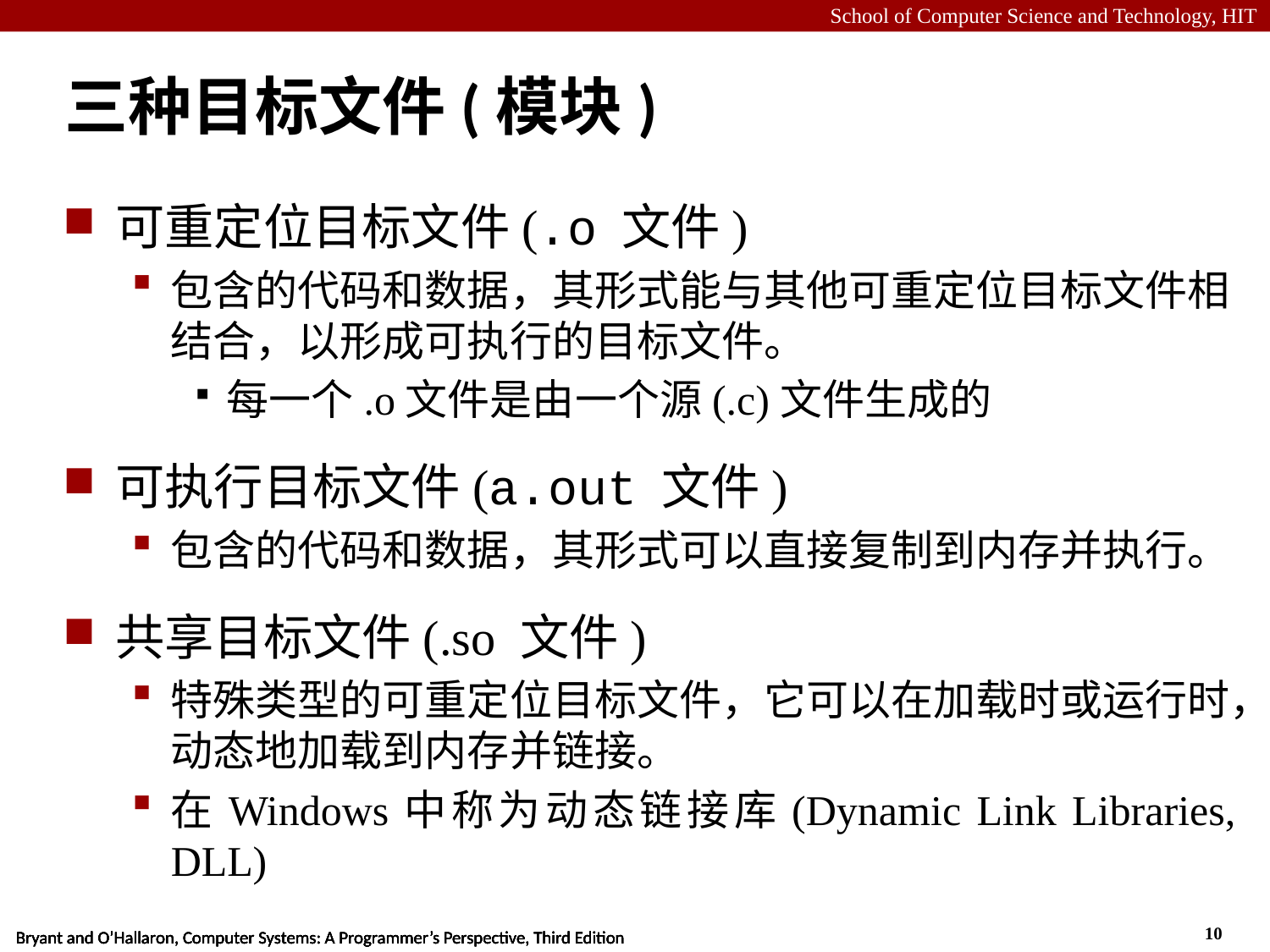

# 三种目标文件(模块)
可重定位目标文件(.o 文件)
包含的代码和数据，其形式能与其他可重定位目标文件相结合，以形成可执行的目标文件。
每一个.o文件是由一个源(.c)文件生成的
可执行目标文件(a.out 文件)
包含的代码和数据，其形式可以直接复制到内存并执行。
共享目标文件(.so 文件)
特殊类型的可重定位目标文件，它可以在加载时或运行时，动态地加载到内存并链接。
在Windows中称为动态链接库(Dynamic Link Libraries, DLL)